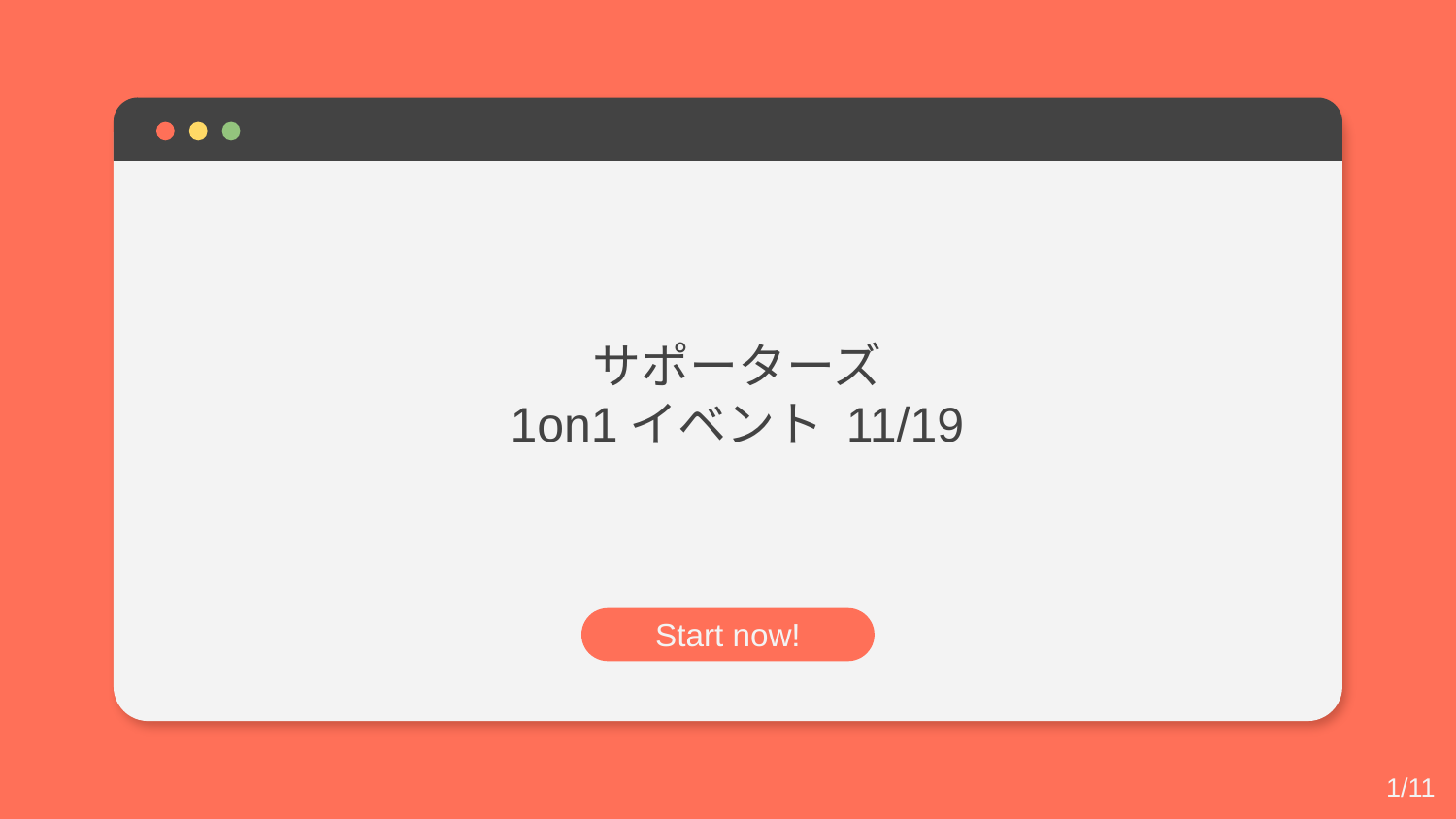

# サポーターズ
1on1イベント 11/19

Start now!
1/11